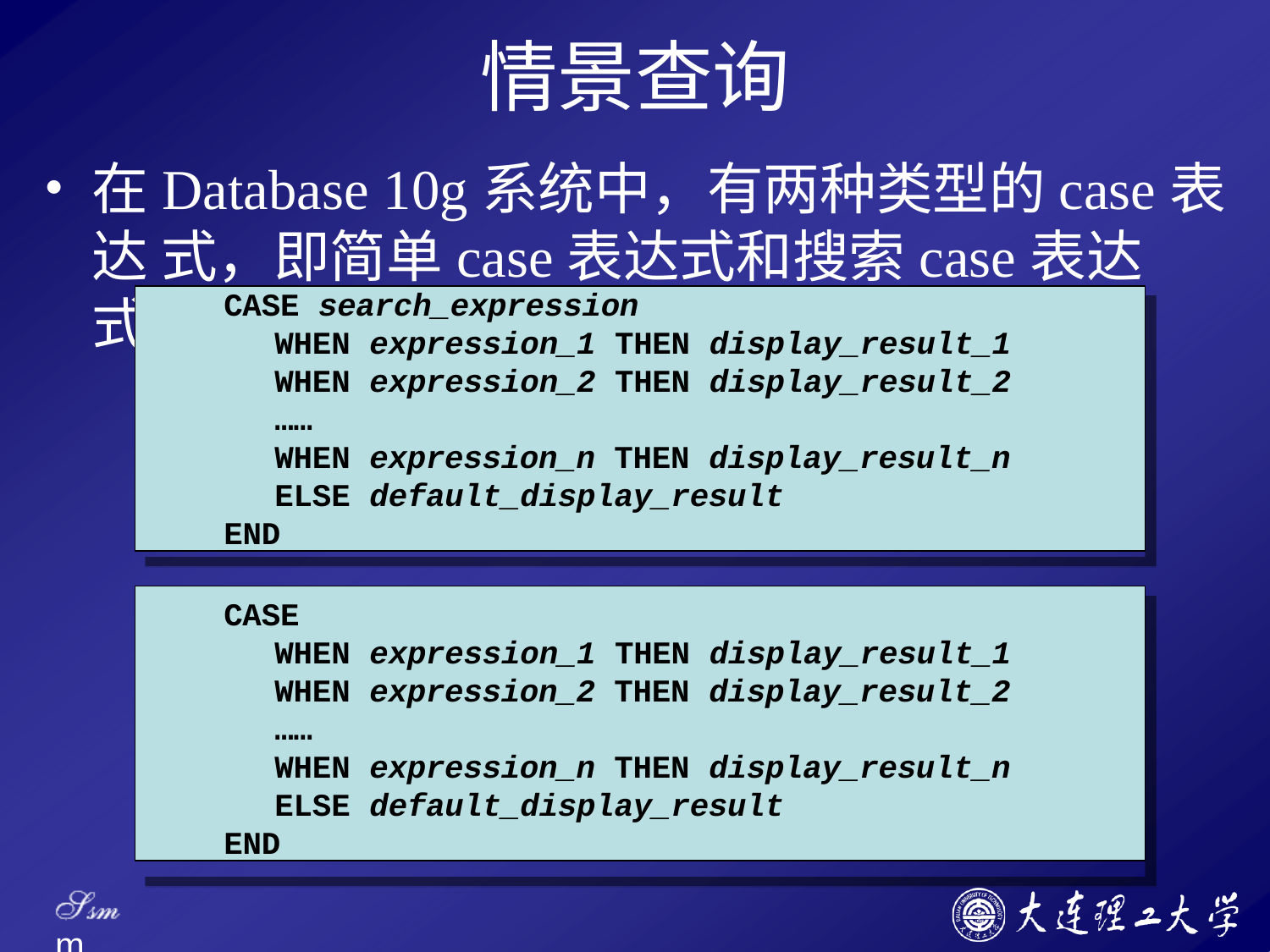

# 情景查询
在Database 10g系统中，有两种类型的case表达 式，即简单case表达式和搜索case表达式。
CASE search_expression
WHEN expression_1 THEN display_result_1
WHEN expression_2 THEN display_result_2
……
WHEN expression_n THEN display_result_n
ELSE default_display_result
END

CASE
WHEN expression_1 THEN display_result_1
WHEN expression_2 THEN display_result_2
……
WHEN expression_n THEN display_result_n
ELSE default_display_result
END

Ssm